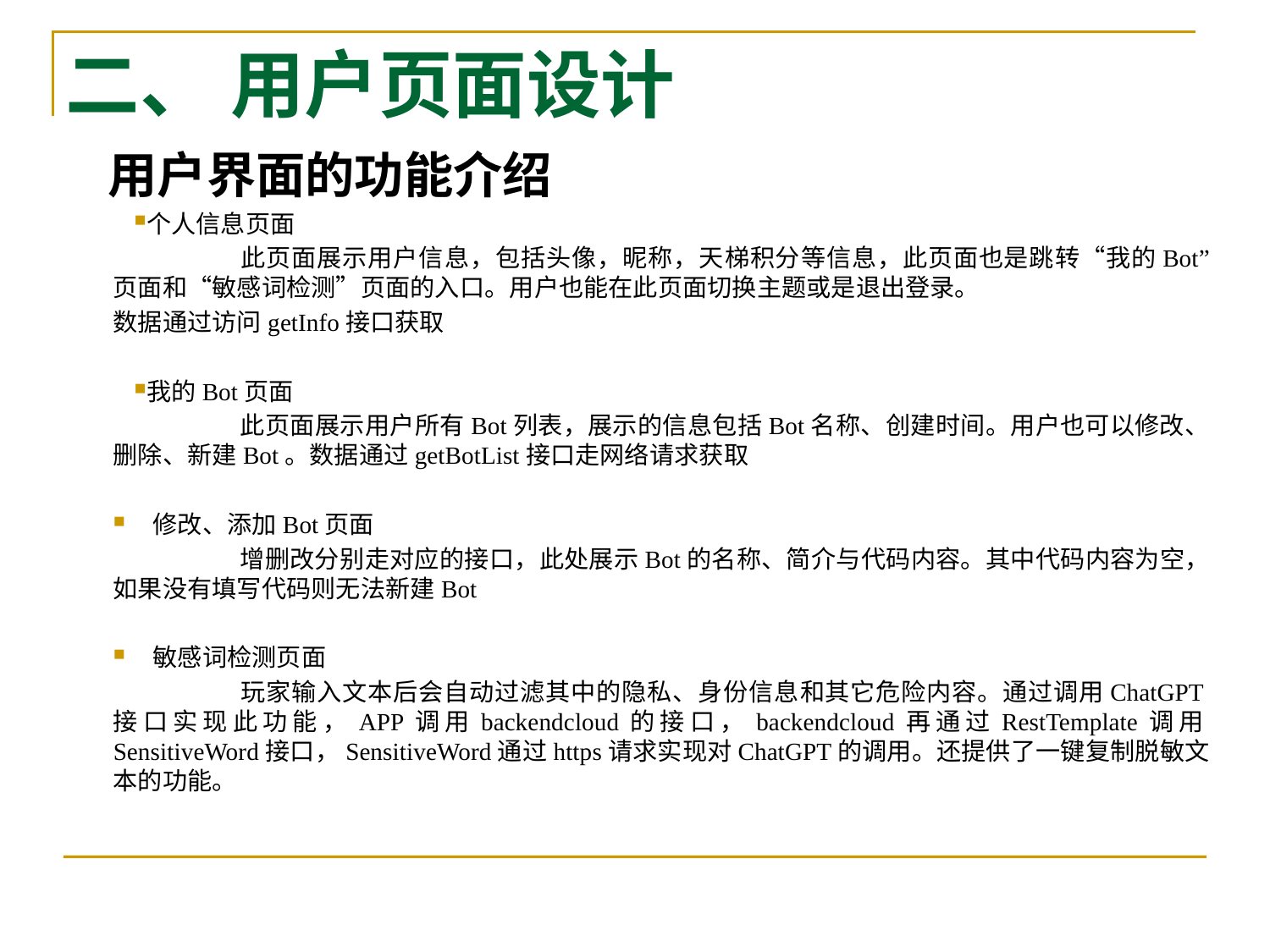

# 二、 用户页面设计
用户界面的功能介绍
个人信息页面
	此页面展示用户信息，包括头像，昵称，天梯积分等信息，此页面也是跳转“我的Bot” 页面和“敏感词检测”页面的入口。用户也能在此页面切换主题或是退出登录。
数据通过访问getInfo接口获取

我的Bot页面
	此页面展示用户所有Bot列表，展示的信息包括Bot名称、创建时间。用户也可以修改、删除、新建Bot。数据通过getBotList接口走网络请求获取

修改、添加Bot页面
	增删改分别走对应的接口，此处展示Bot的名称、简介与代码内容。其中代码内容为空，如果没有填写代码则无法新建Bot

敏感词检测页面
	玩家输入文本后会自动过滤其中的隐私、身份信息和其它危险内容。通过调用ChatGPT接口实现此功能，APP调用backendcloud的接口，backendcloud再通过RestTemplate调用SensitiveWord接口，SensitiveWord通过https请求实现对ChatGPT的调用。还提供了一键复制脱敏文本的功能。